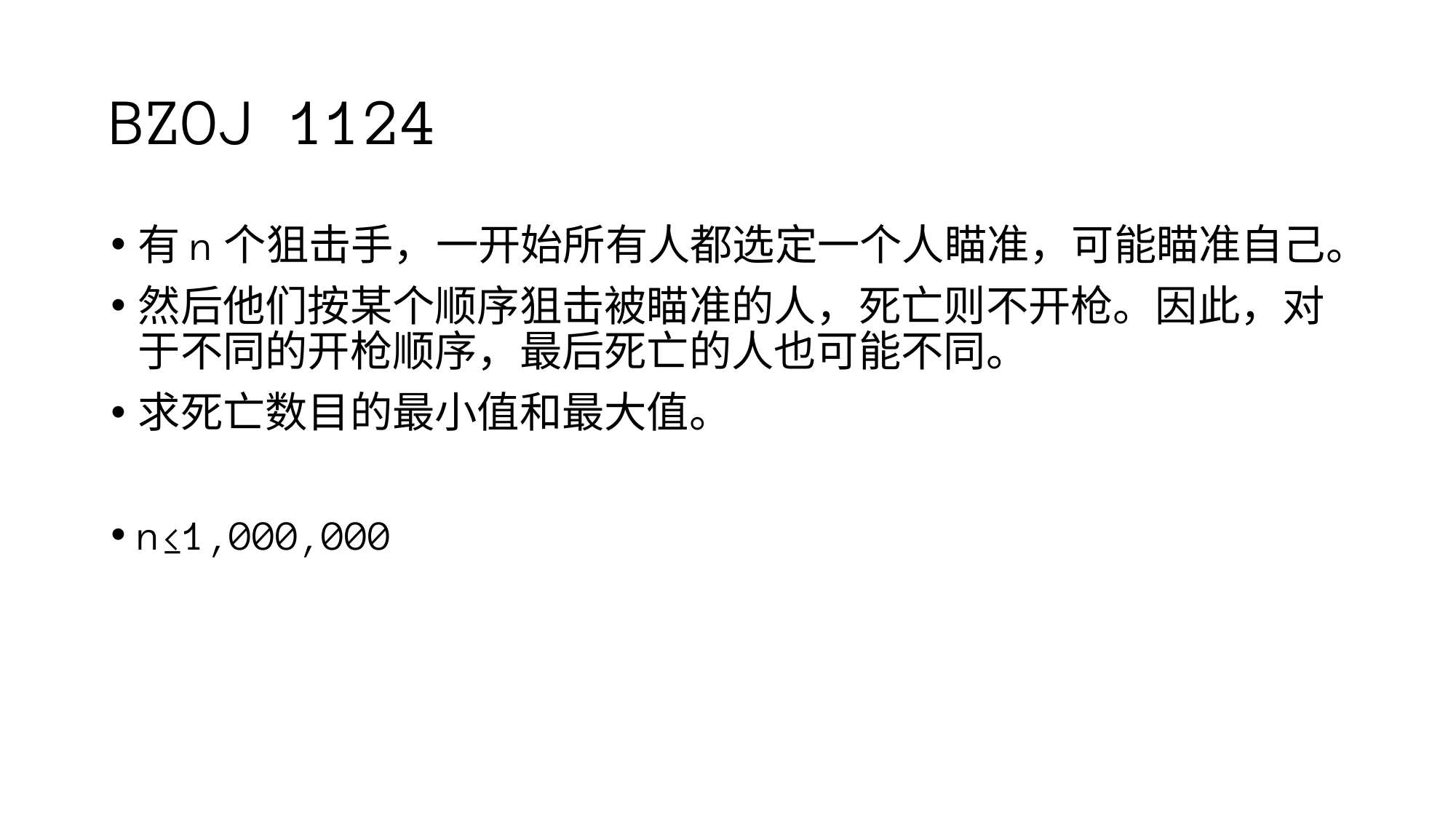

# BZOJ 1124
有n个狙击手，一开始所有人都选定一个人瞄准，可能瞄准自己。
然后他们按某个顺序狙击被瞄准的人，死亡则不开枪。因此，对于不同的开枪顺序，最后死亡的人也可能不同。
求死亡数目的最小值和最大值。

n≤1,000,000